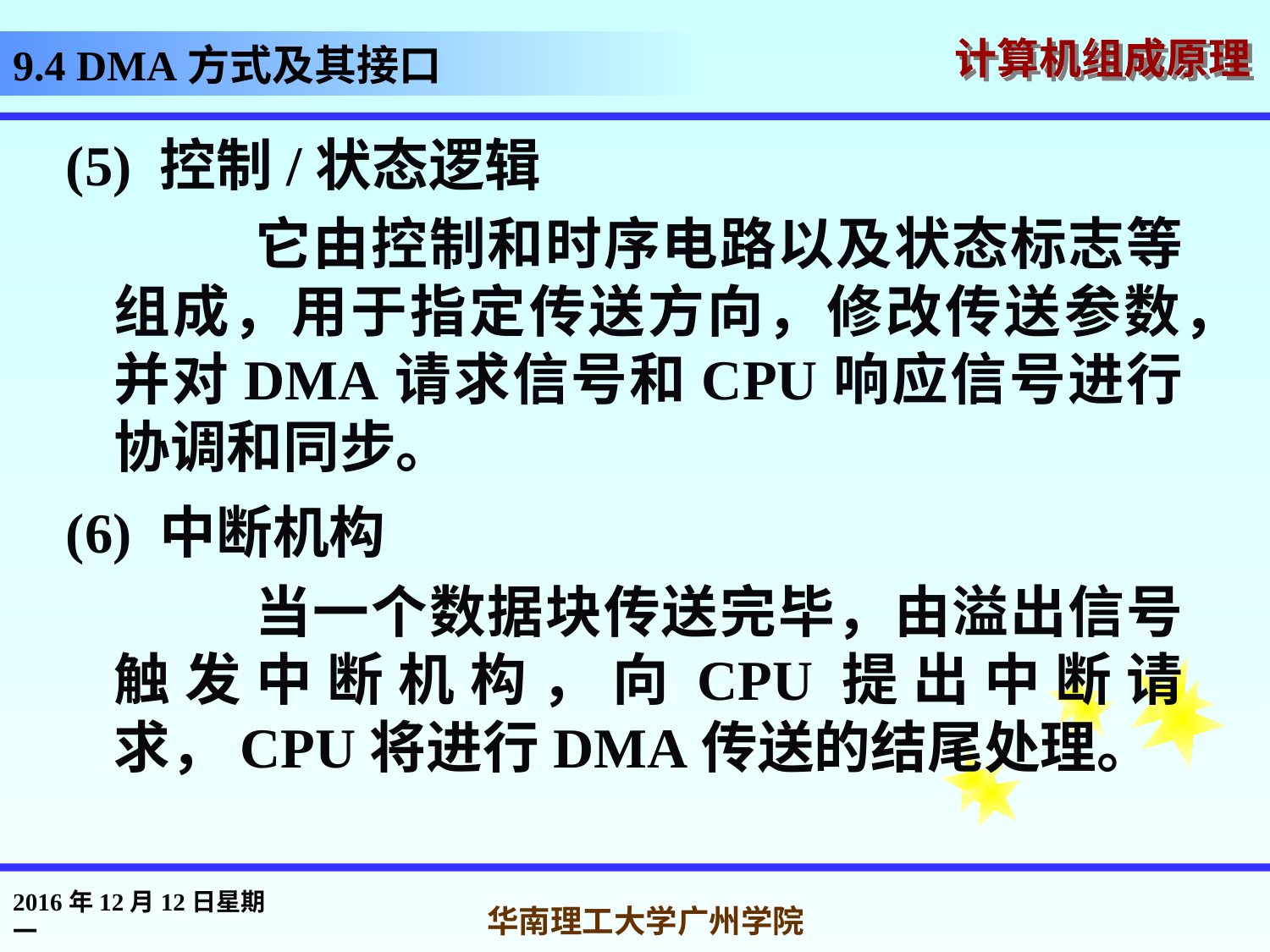

# 9.4 DMA方式及其接口
(5) 控制/状态逻辑
            它由控制和时序电路以及状态标志等组成，用于指定传送方向，修改传送参数，并对DMA请求信号和CPU响应信号进行协调和同步。
(6) 中断机构
            当一个数据块传送完毕，由溢出信号触发中断机构，向CPU提出中断请求，CPU将进行DMA传送的结尾处理。
2016年12月12日星期一
华南理工大学广州学院